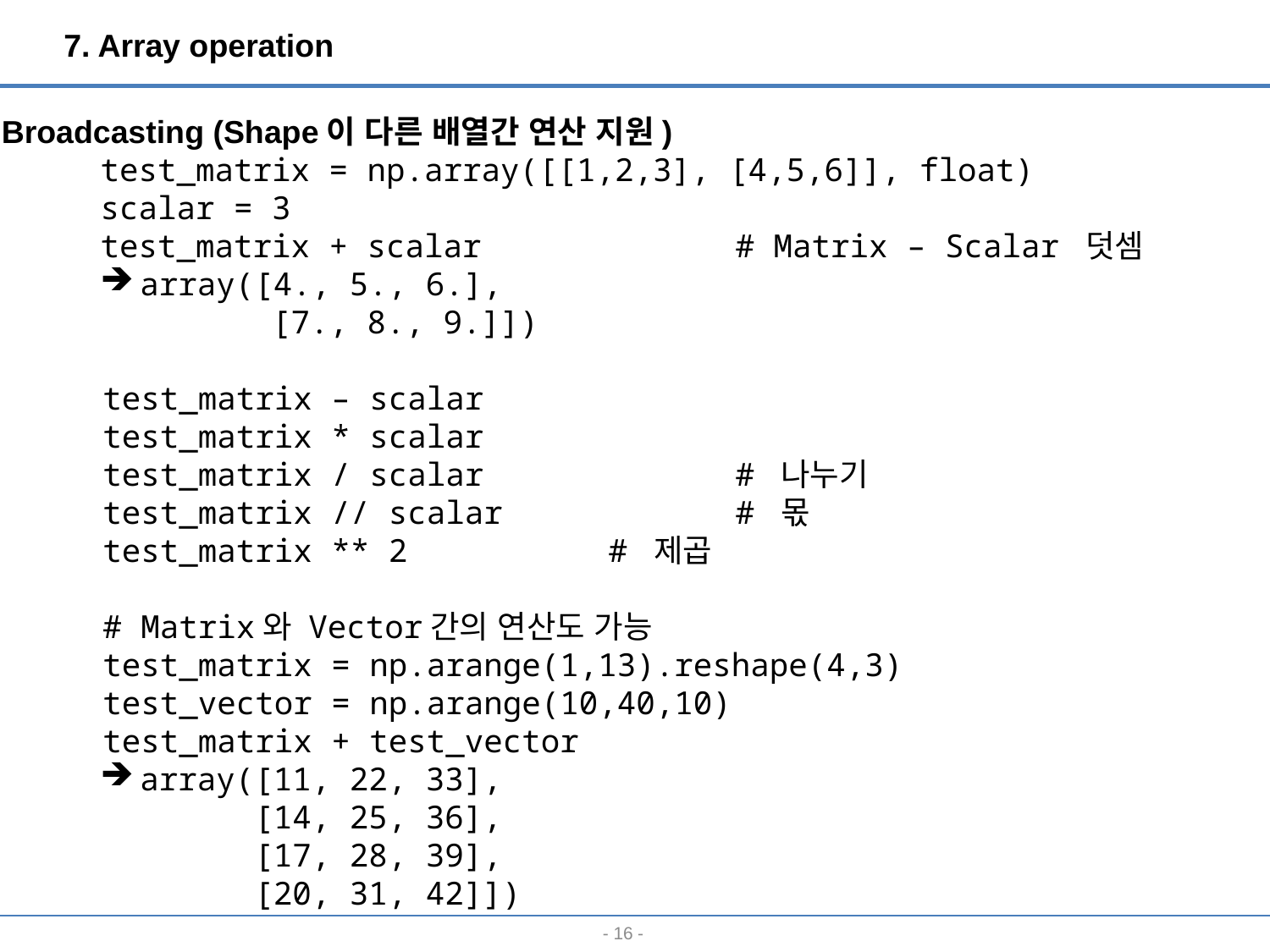

7. Array operation
■ Broadcasting (Shape이 다른 배열간 연산 지원)
test_matrix = np.array([[1,2,3], [4,5,6]], float)
scalar = 3
test_matrix + scalar 		# Matrix – Scalar 덧셈
array([4., 5., 6.],
         [7., 8., 9.]])

test_matrix – scalar
test_matrix * scalar
test_matrix / scalar		# 나누기
test_matrix // scalar		# 몫
test_matrix ** 2		# 제곱

# Matrix와 Vector간의 연산도 가능
test_matrix = np.arange(1,13).reshape(4,3)
test_vector = np.arange(10,40,10)
test_matrix + test_vector
array([11, 22, 33],
      [14, 25, 36],
      [17, 28, 39],
      [20, 31, 42]])

- 16 -